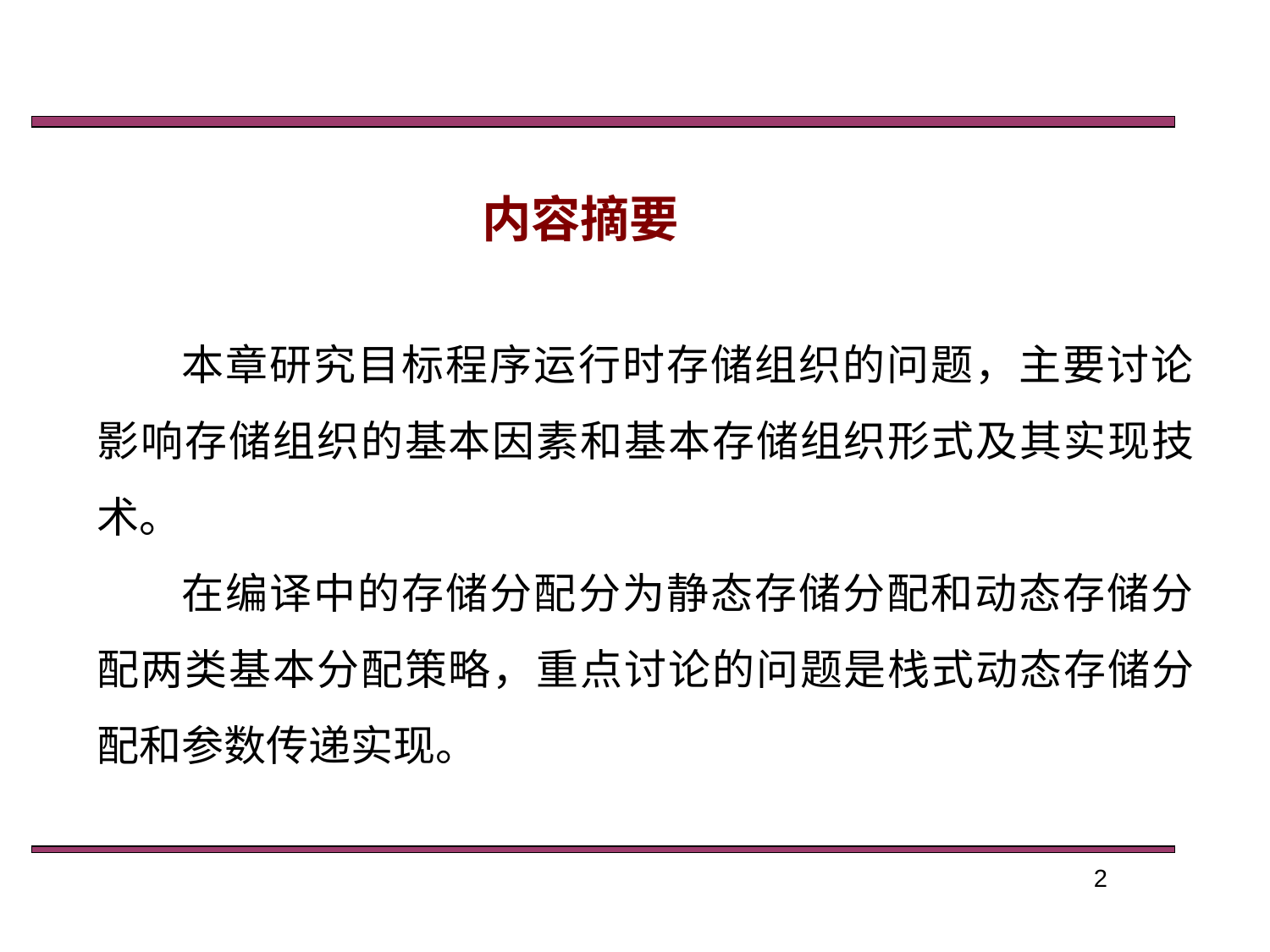

内容摘要
本章研究目标程序运行时存储组织的问题，主要讨论影响存储组织的基本因素和基本存储组织形式及其实现技术。
在编译中的存储分配分为静态存储分配和动态存储分配两类基本分配策略，重点讨论的问题是栈式动态存储分配和参数传递实现。
2